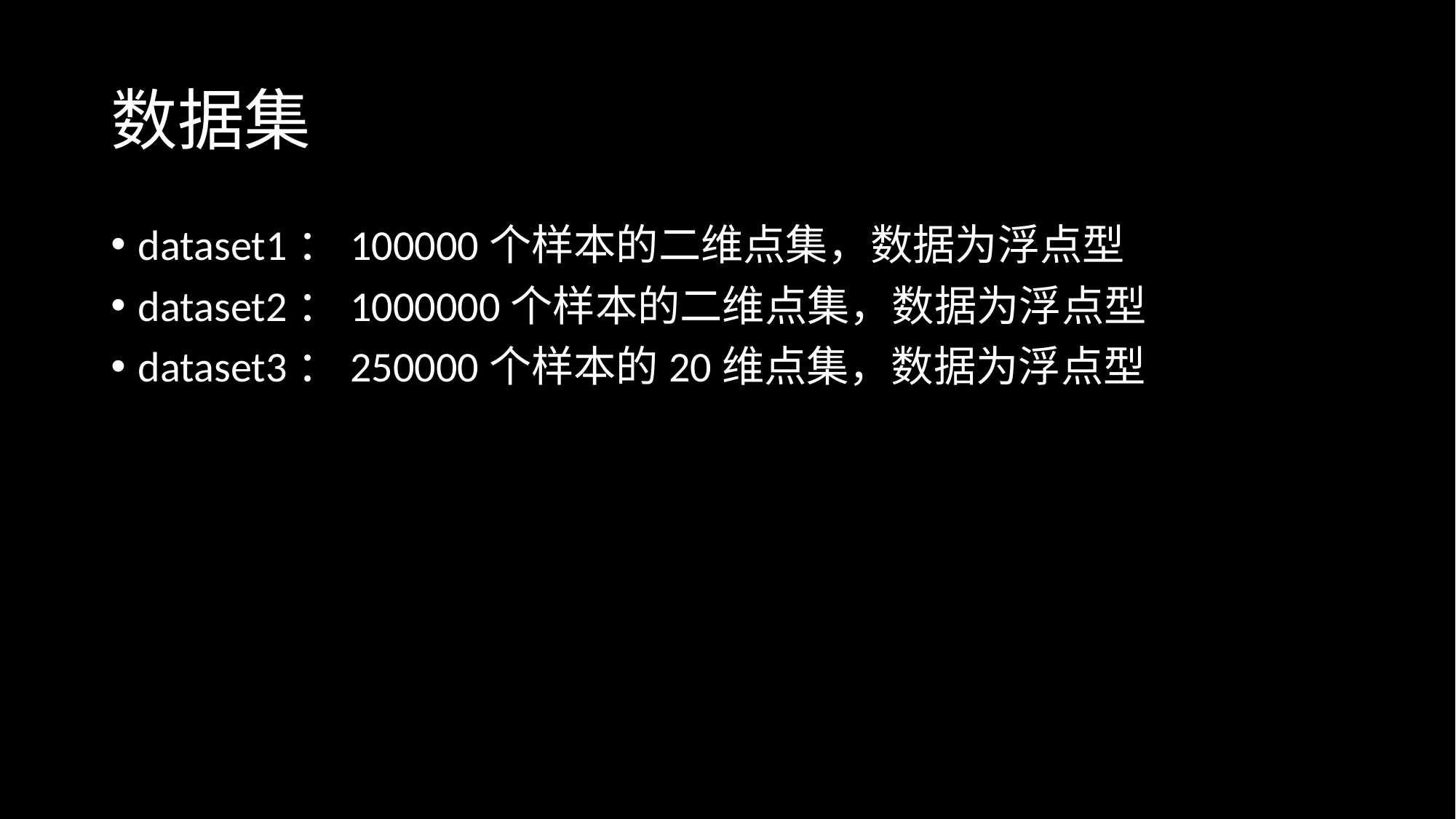

# 数据集
dataset1：100000个样本的二维点集，数据为浮点型
dataset2：1000000个样本的二维点集，数据为浮点型
dataset3：250000个样本的20维点集，数据为浮点型